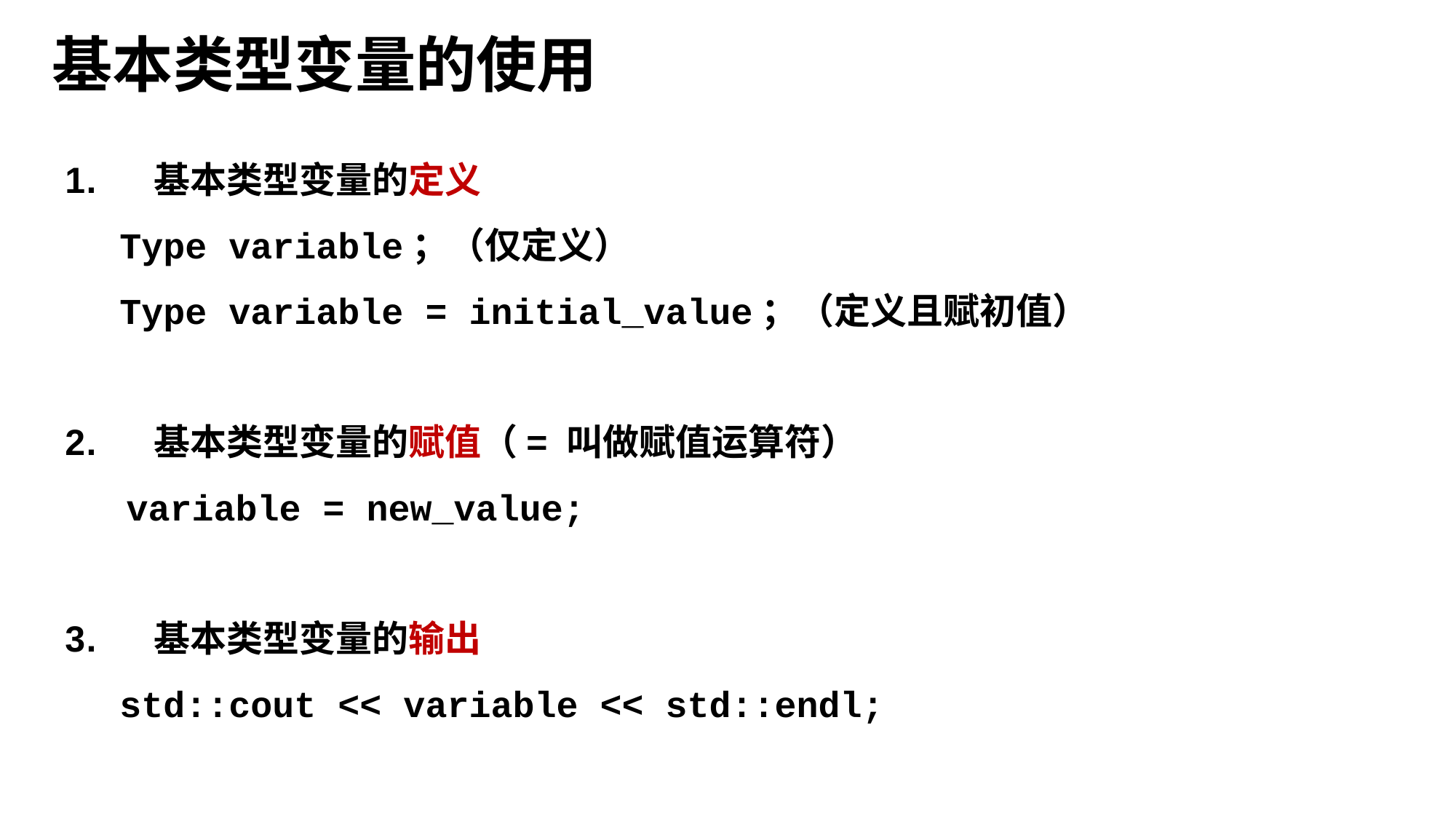

基本类型变量的使用
基本类型变量的定义
Type variable；（仅定义）
Type variable = initial_value；（定义且赋初值）

基本类型变量的赋值（= 叫做赋值运算符）
      variable = new_value;

基本类型变量的输出
std::cout << variable << std::endl;

2017